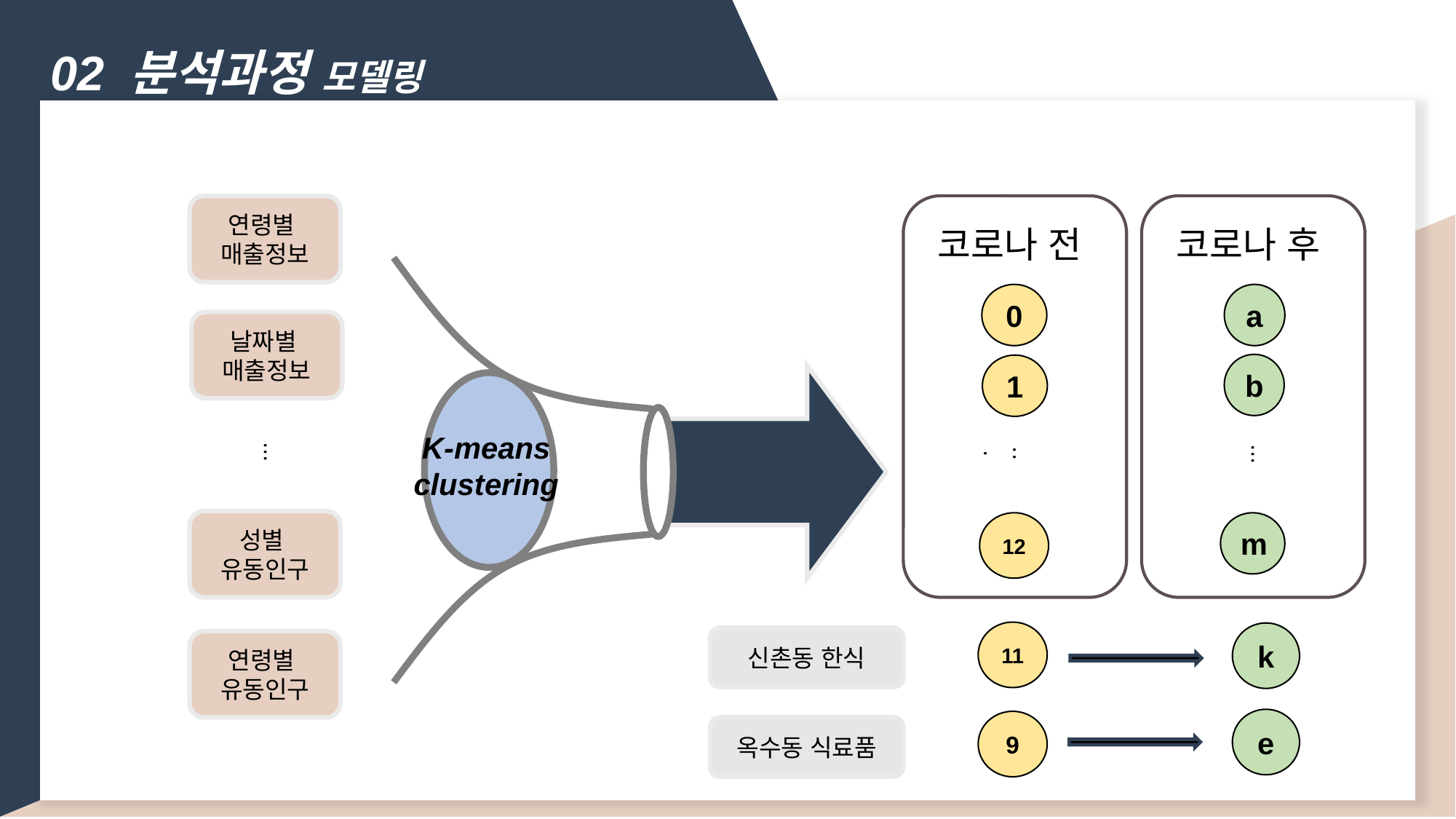

02 분석과정 모델링
연령별
매출정보

코로나 전

코로나 후

K-means
clustering
0
a
날짜별
매출정보
b
1

...
...
...

성별
유동인구
12
m
11
k
신촌동 한식
연령별
유동인구

e
9
옥수동 식료품